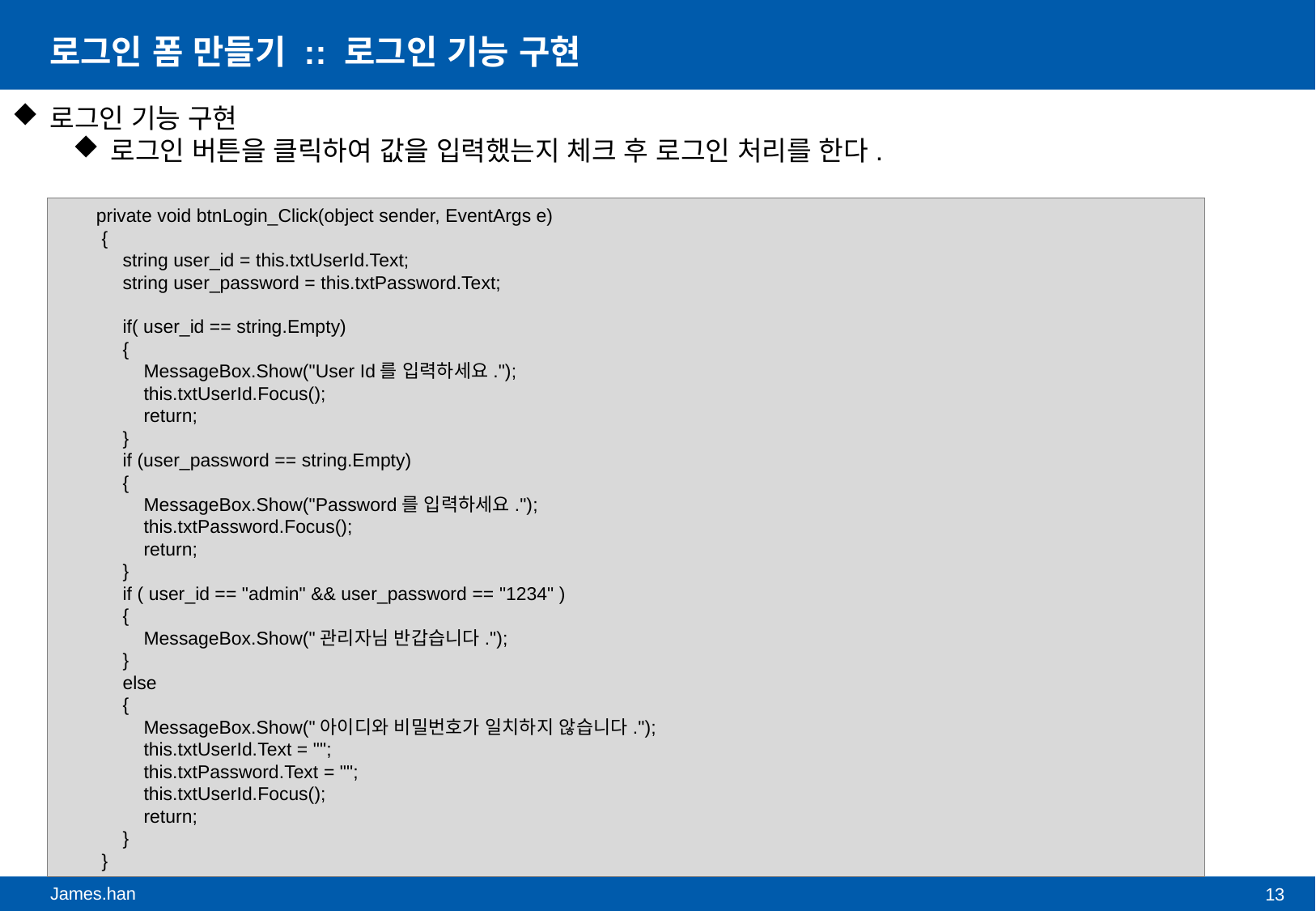

# 로그인 폼 만들기 :: 로그인 기능 구현
로그인 기능 구현
로그인 버튼을 클릭하여 값을 입력했는지 체크 후 로그인 처리를 한다.

       private void btnLogin_Click(object sender, EventArgs e)
        {
            string user_id = this.txtUserId.Text;
            string user_password = this.txtPassword.Text;

            if( user_id == string.Empty)
            {
                MessageBox.Show("User Id를 입력하세요.");
                this.txtUserId.Focus();
                return;
            }
            if (user_password == string.Empty)
            {
                MessageBox.Show("Password를 입력하세요.");
                this.txtPassword.Focus();
                return;
            }
            if ( user_id == "admin" && user_password == "1234" )
            {
                MessageBox.Show("관리자님 반갑습니다.");
            }
            else
            {
                MessageBox.Show("아이디와 비밀번호가 일치하지 않습니다.");
                this.txtUserId.Text = "";
                this.txtPassword.Text = "";
                this.txtUserId.Focus();
                return;
            }
        }
13